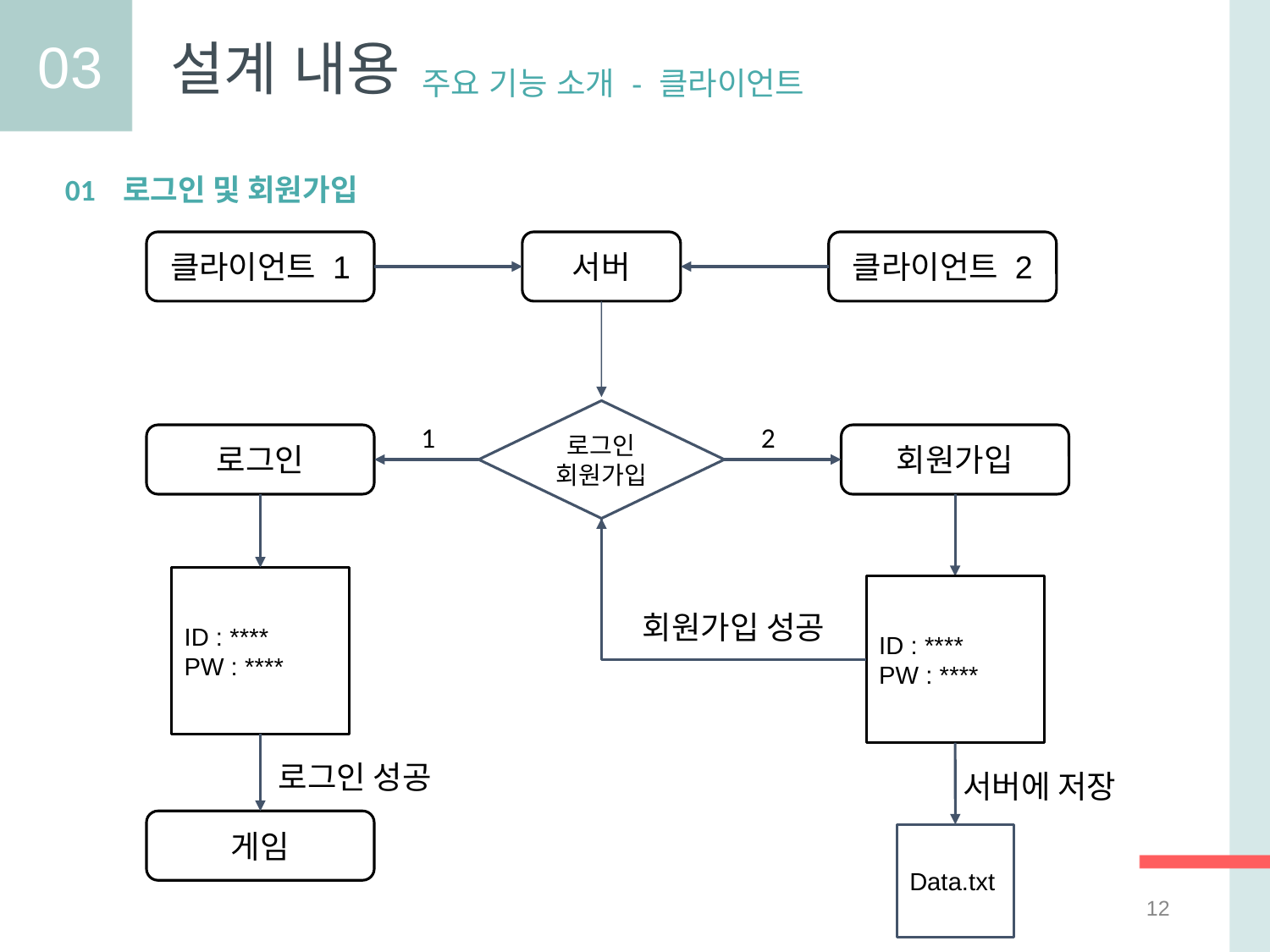

03
설계 내용
주요 기능 소개 - 클라이언트
01   로그인 및 회원가입
클라이언트 1
서버
클라이언트 2
로그인
회원가입
1
2
로그인
회원가입
ID : ****
PW : ****
ID : ****
PW : ****
회원가입 성공
로그인 성공
서버에 저장
게임
Data.txt
12